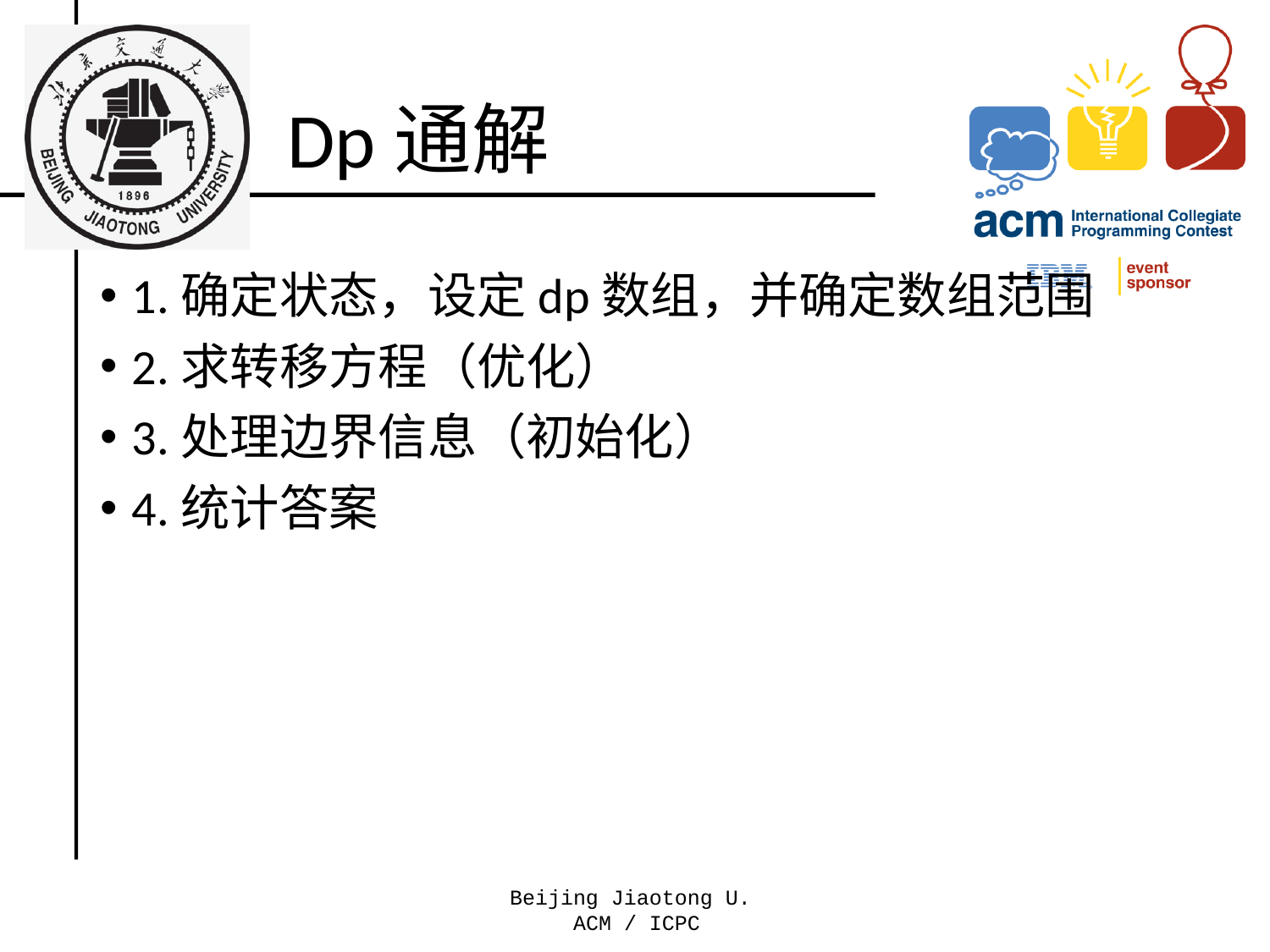

# Dp通解
1.确定状态，设定dp数组，并确定数组范围
2.求转移方程（优化）
3.处理边界信息（初始化）
4.统计答案